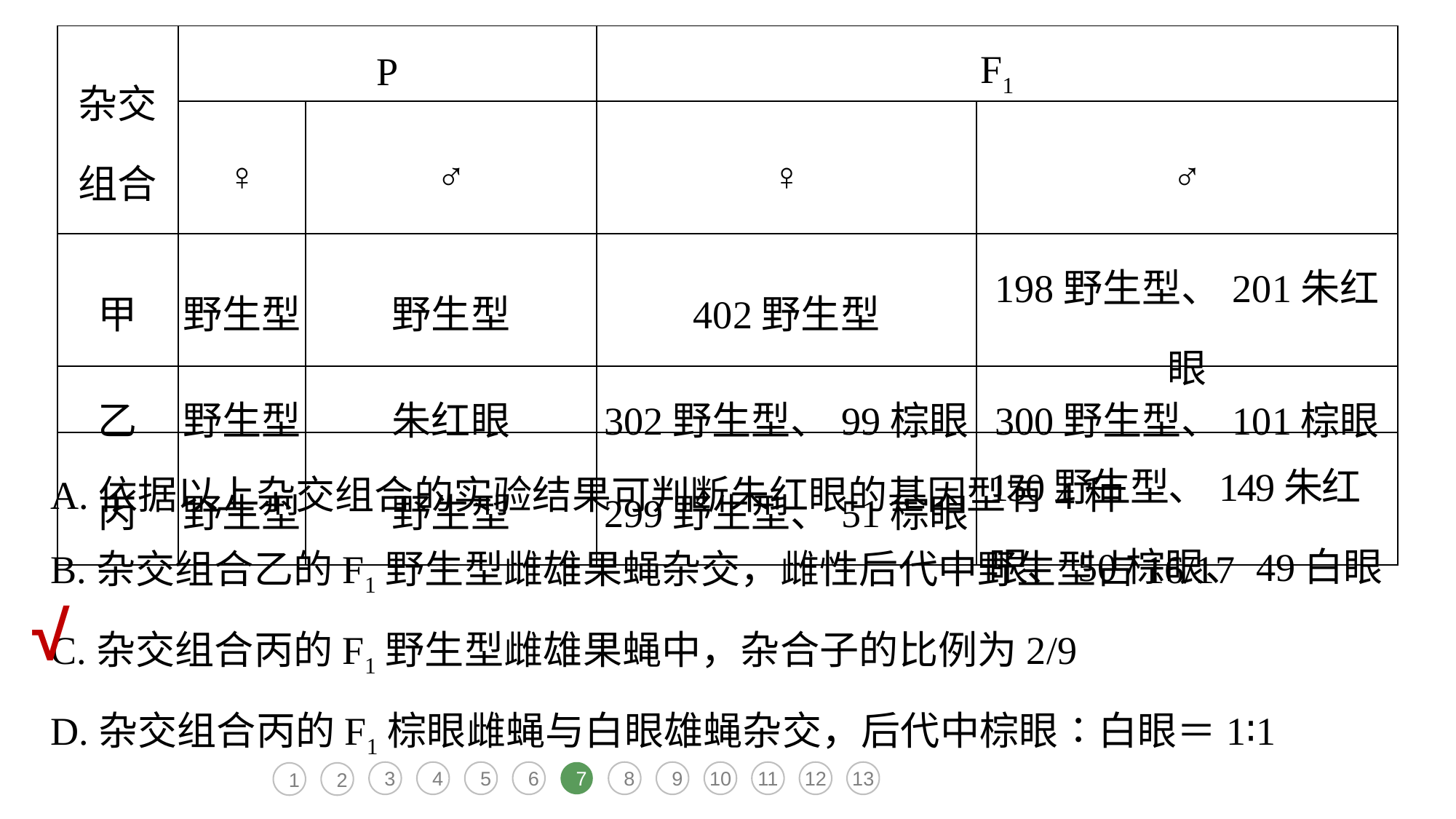

| 杂交组合 | P |  | F1 |  |
| --- | --- | --- | --- | --- |
|  | ♀ | ♂ | ♀ | ♂ |
| 甲 | 野生型 | 野生型 | 402野生型 | 198野生型、201朱红眼 |
| 乙 | 野生型 | 朱红眼 | 302野生型、99棕眼 | 300野生型、101棕眼 |
| 丙 | 野生型 | 野生型 | 299野生型、51棕眼 | 150野生型、149朱红眼、50棕眼、49白眼 |
A.依据以上杂交组合的实验结果可判断朱红眼的基因型有4种
B.杂交组合乙的F1野生型雌雄果蝇杂交，雌性后代中野生型占16/17
C.杂交组合丙的F1野生型雌雄果蝇中，杂合子的比例为2/9
D.杂交组合丙的F1棕眼雌蝇与白眼雄蝇杂交，后代中棕眼∶白眼＝1∶1
√
3
4
5
6
7
8
9
10
11
12
13
1
2